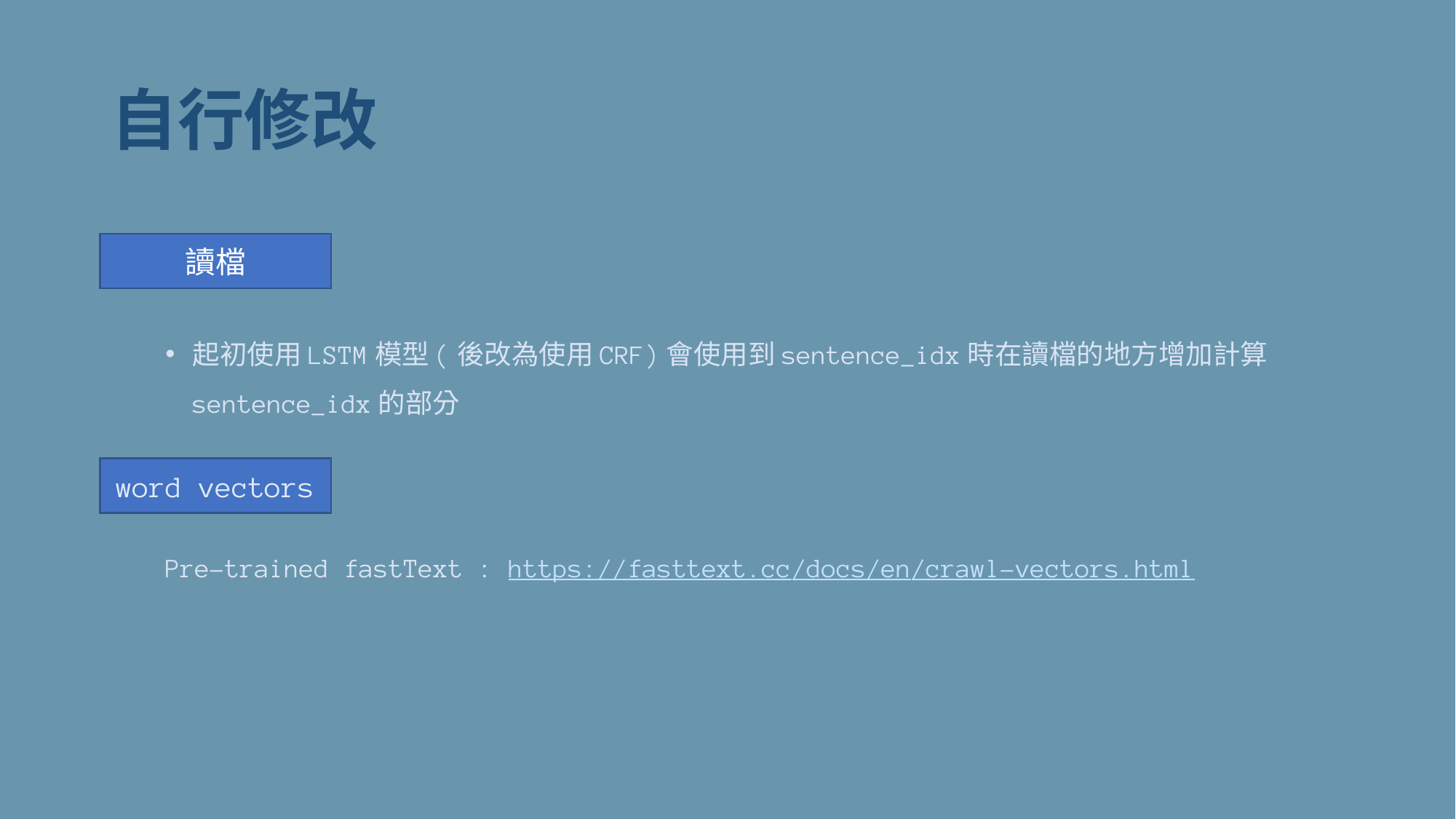

# 自行修改

起初使用LSTM模型(後改為使用CRF)會使用到sentence_idx時在讀檔的地方增加計算sentence_idx的部分

Pre-trained fastText : https://fasttext.cc/docs/en/crawl-vectors.html
讀檔
word vectors